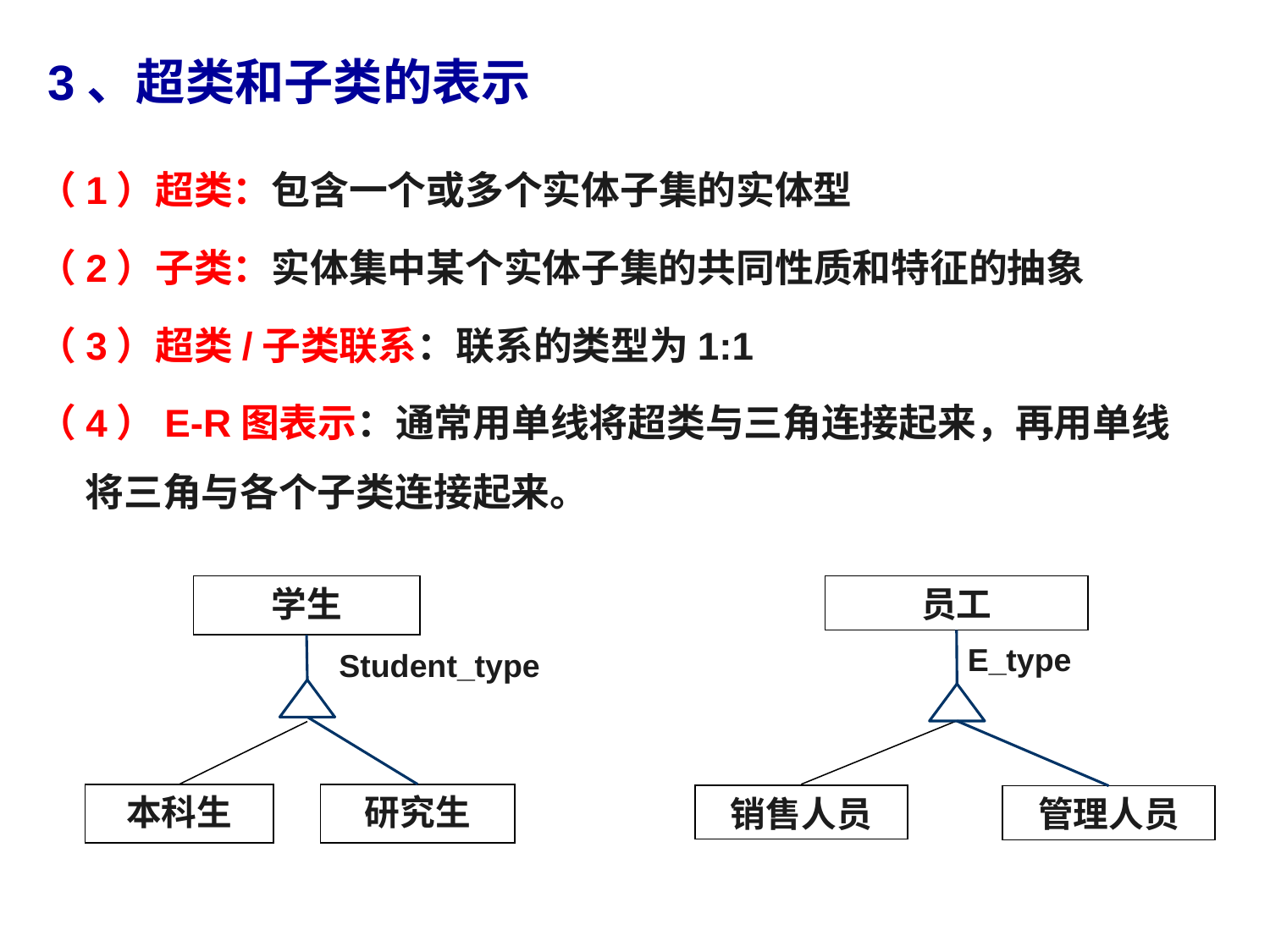

# 3、超类和子类的表示
（1）超类：包含一个或多个实体子集的实体型
（2）子类：实体集中某个实体子集的共同性质和特征的抽象
（3）超类/子类联系：联系的类型为1:1
（4）E-R图表示：通常用单线将超类与三角连接起来，再用单线将三角与各个子类连接起来。

学生
员工
E_type
Student_type

本科生
研究生
销售人员
管理人员